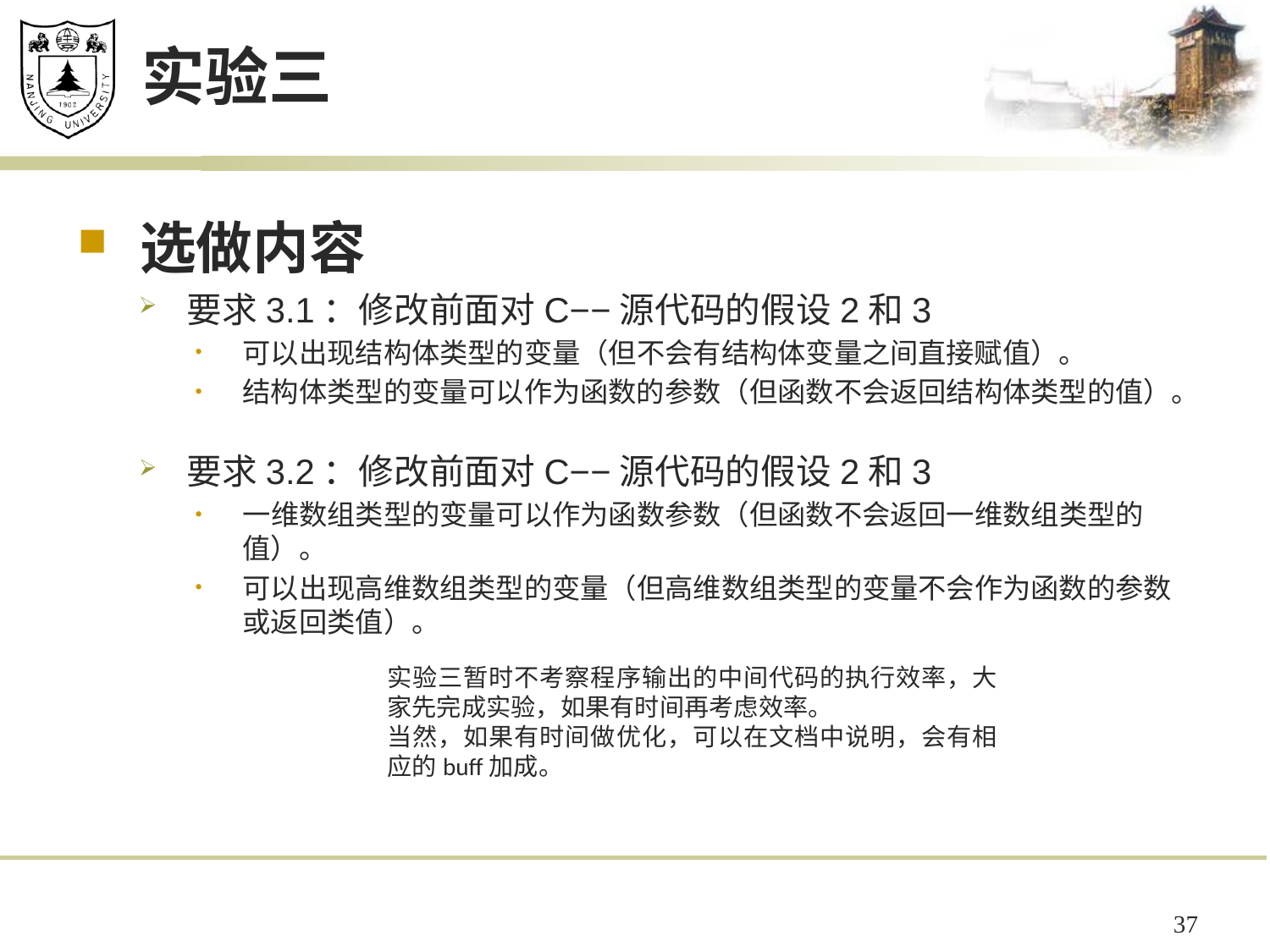

# 实验三
选做内容
要求3.1：修改前面对C−−源代码的假设2和3
可以出现结构体类型的变量（但不会有结构体变量之间直接赋值）。
结构体类型的变量可以作为函数的参数（但函数不会返回结构体类型的值）。
要求3.2：修改前面对C−−源代码的假设2和3
一维数组类型的变量可以作为函数参数（但函数不会返回一维数组类型的值）。
可以出现高维数组类型的变量（但高维数组类型的变量不会作为函数的参数或返回类值）。

实验三暂时不考察程序输出的中间代码的执行效率，大家先完成实验，如果有时间再考虑效率。
当然，如果有时间做优化，可以在文档中说明，会有相应的buff加成。